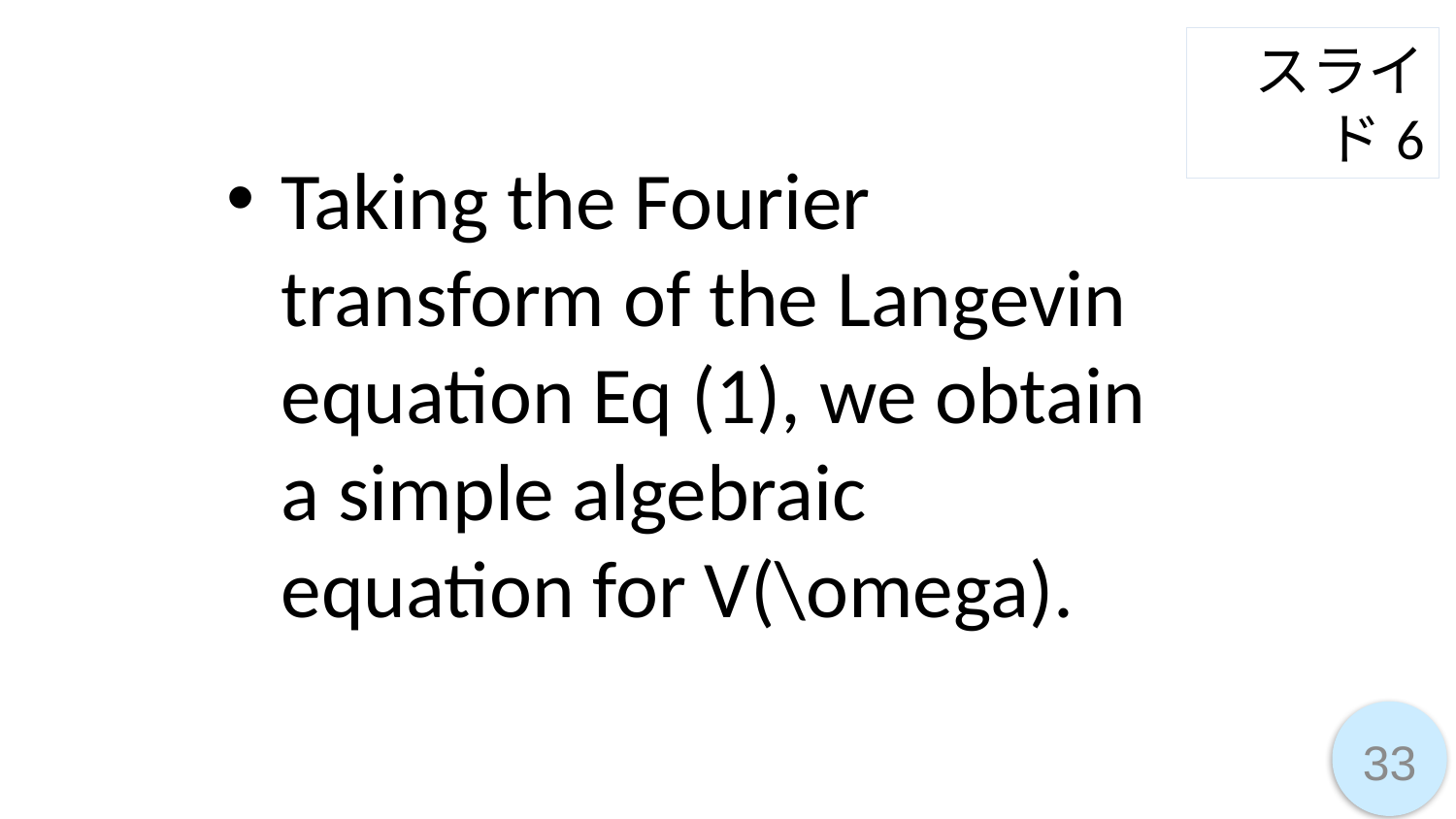

スライド6
Taking the Fourier transform of the Langevin equation Eq (1), we obtain a simple algebraic equation for V(\omega).
33